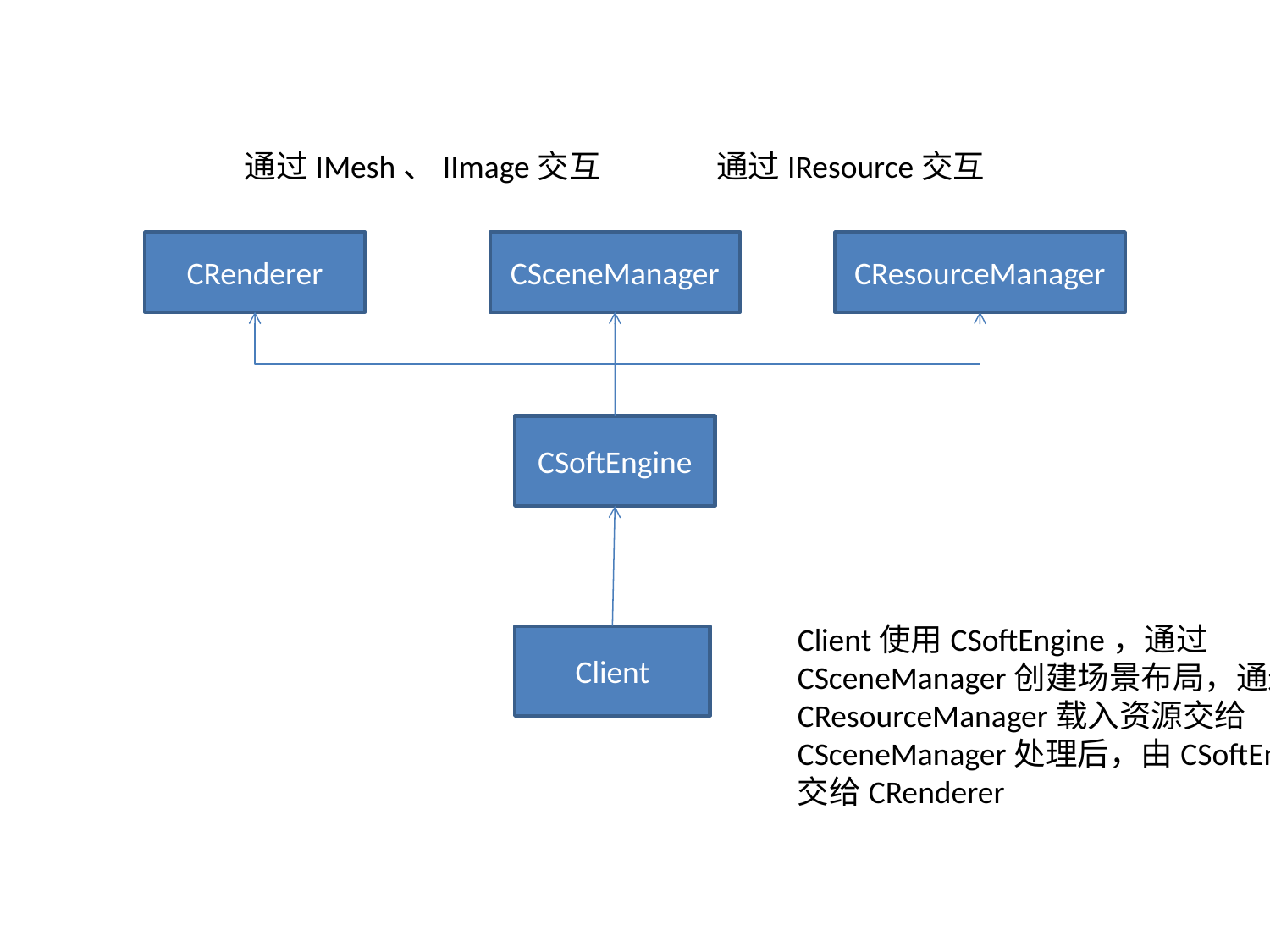

通过IMesh、IImage交互
通过IResource交互
CRenderer
CSceneManager
CResourceManager
CSoftEngine
Client使用CSoftEngine，通过CSceneManager创建场景布局，通过CResourceManager载入资源交给CSceneManager处理后，由CSoftEngine交给CRenderer
Client